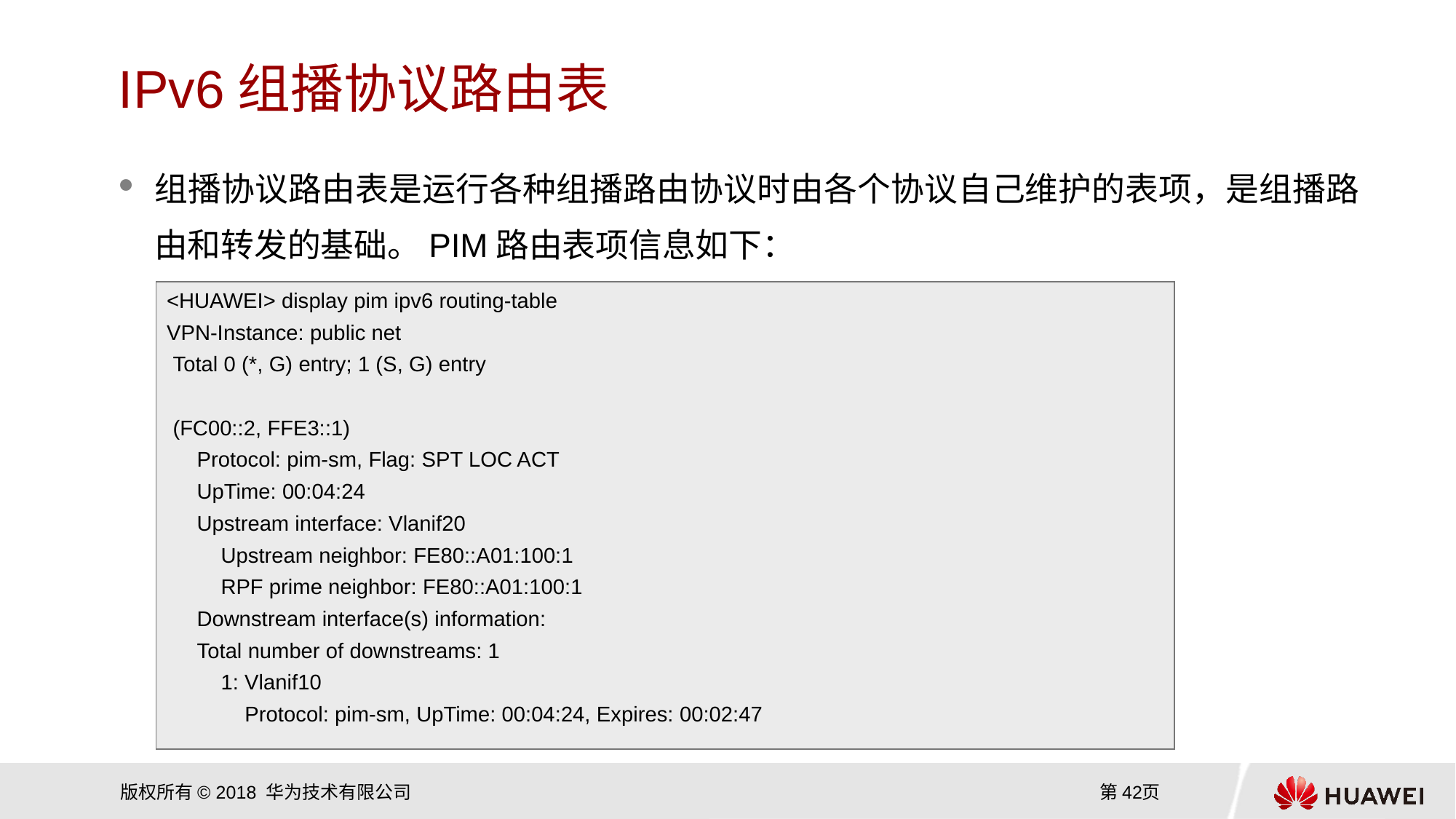

# IPv6组播协议路由表
组播协议路由表是运行各种组播路由协议时由各个协议自己维护的表项，是组播路由和转发的基础。PIM路由表项信息如下：
<HUAWEI> display pim ipv6 routing-table
VPN-Instance: public net
 Total 0 (*, G) entry; 1 (S, G) entry

 (FC00::2, FFE3::1)
     Protocol: pim-sm, Flag: SPT LOC ACT
     UpTime: 00:04:24
     Upstream interface: Vlanif20
         Upstream neighbor: FE80::A01:100:1
         RPF prime neighbor: FE80::A01:100:1
     Downstream interface(s) information:
     Total number of downstreams: 1
         1: Vlanif10
             Protocol: pim-sm, UpTime: 00:04:24, Expires: 00:02:47